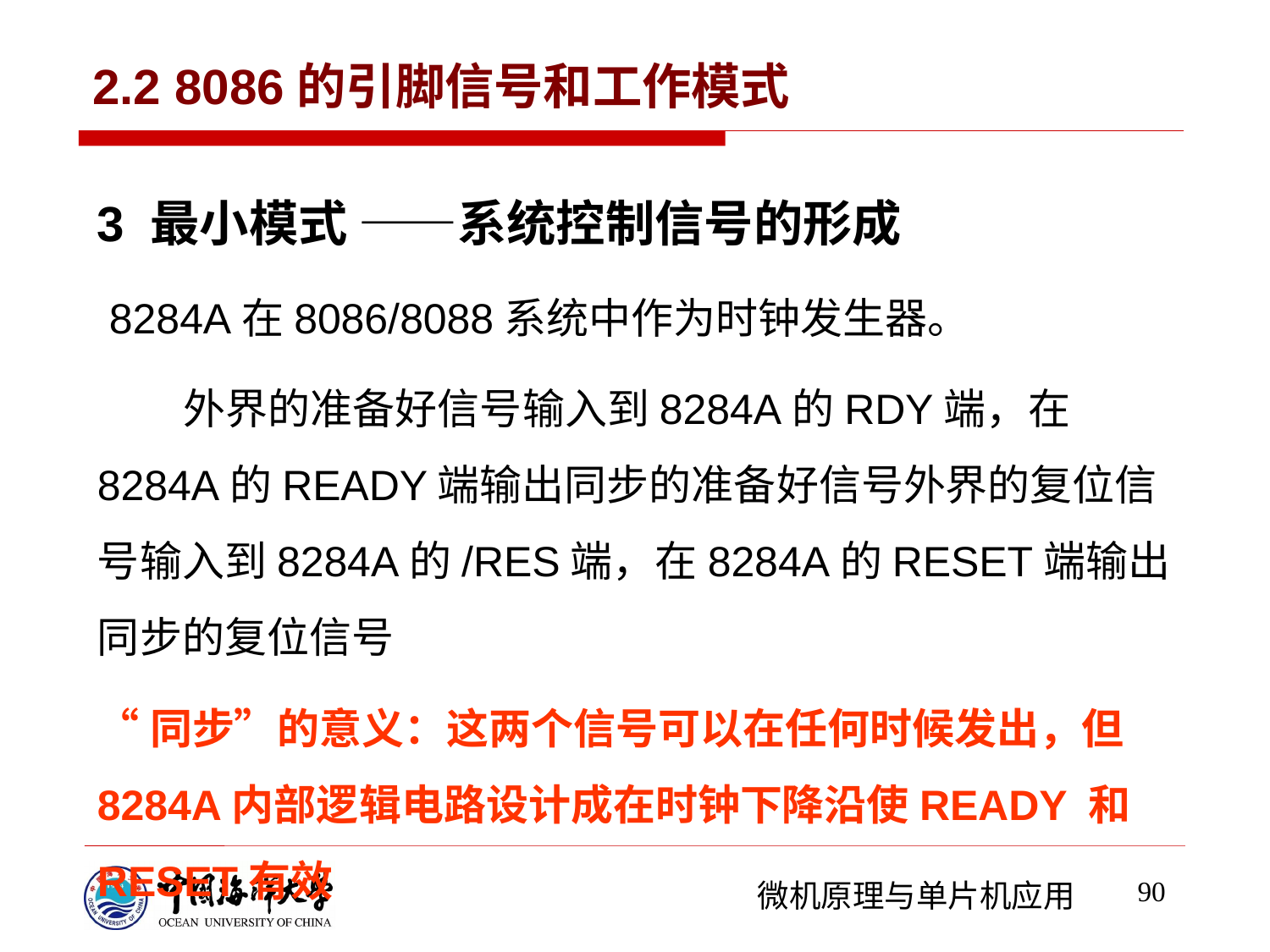

# 2.2 8086的引脚信号和工作模式
3 最小模式 ——系统控制信号的形成
 8284A在8086/8088系统中作为时钟发生器。
        外界的准备好信号输入到8284A的RDY端，在8284A的READY端输出同步的准备好信号外界的复位信号输入到8284A的/RES端，在8284A的RESET端输出同步的复位信号
“同步”的意义：这两个信号可以在任何时候发出，但8284A内部逻辑电路设计成在时钟下降沿使READY 和RESET有效
。

90